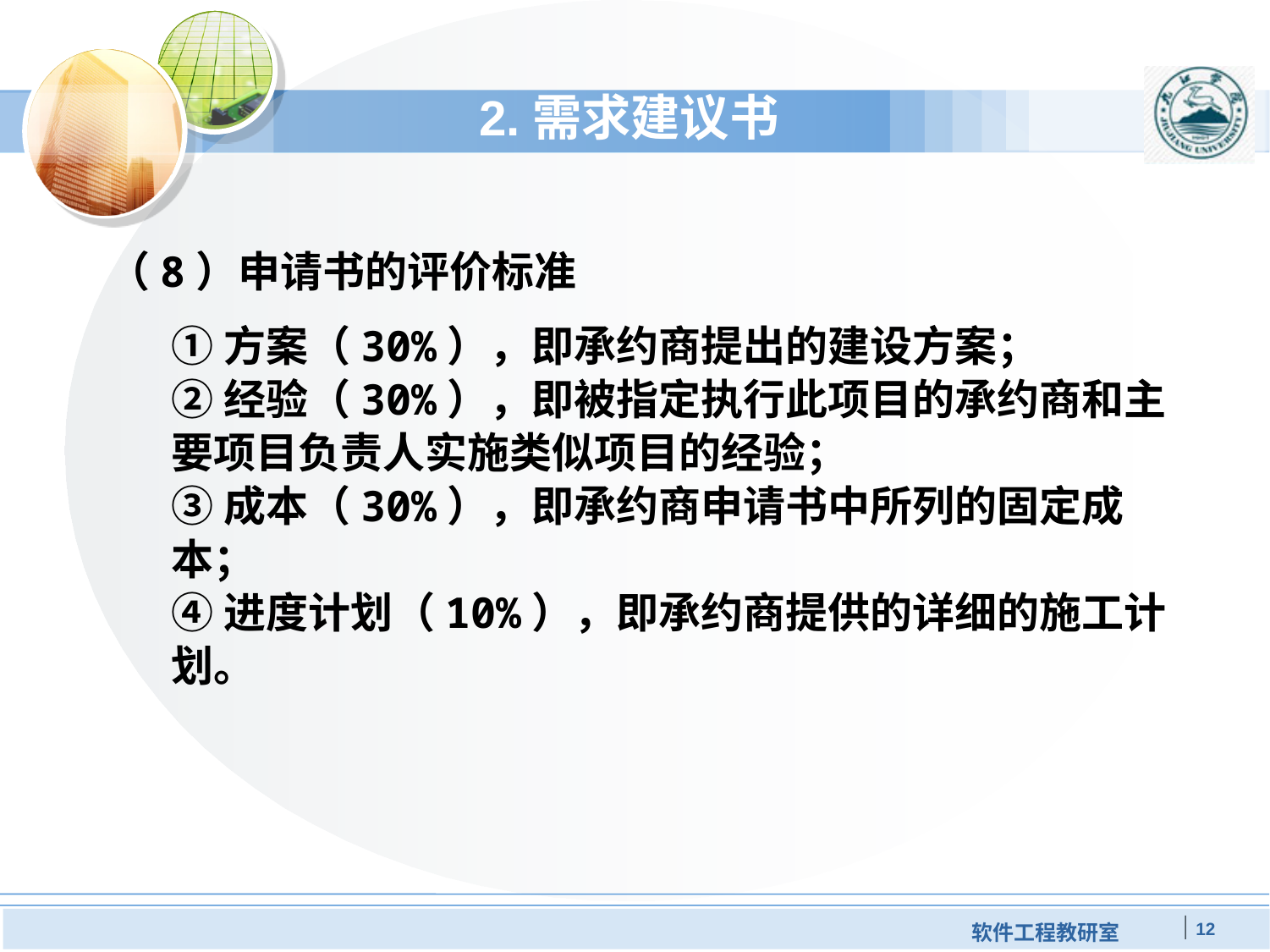

# 2.需求建议书
（8）申请书的评价标准
①方案（30%），即承约商提出的建设方案；
②经验（30%），即被指定执行此项目的承约商和主要项目负责人实施类似项目的经验；
③成本（30%），即承约商申请书中所列的固定成本；
④进度计划（10%），即承约商提供的详细的施工计划。